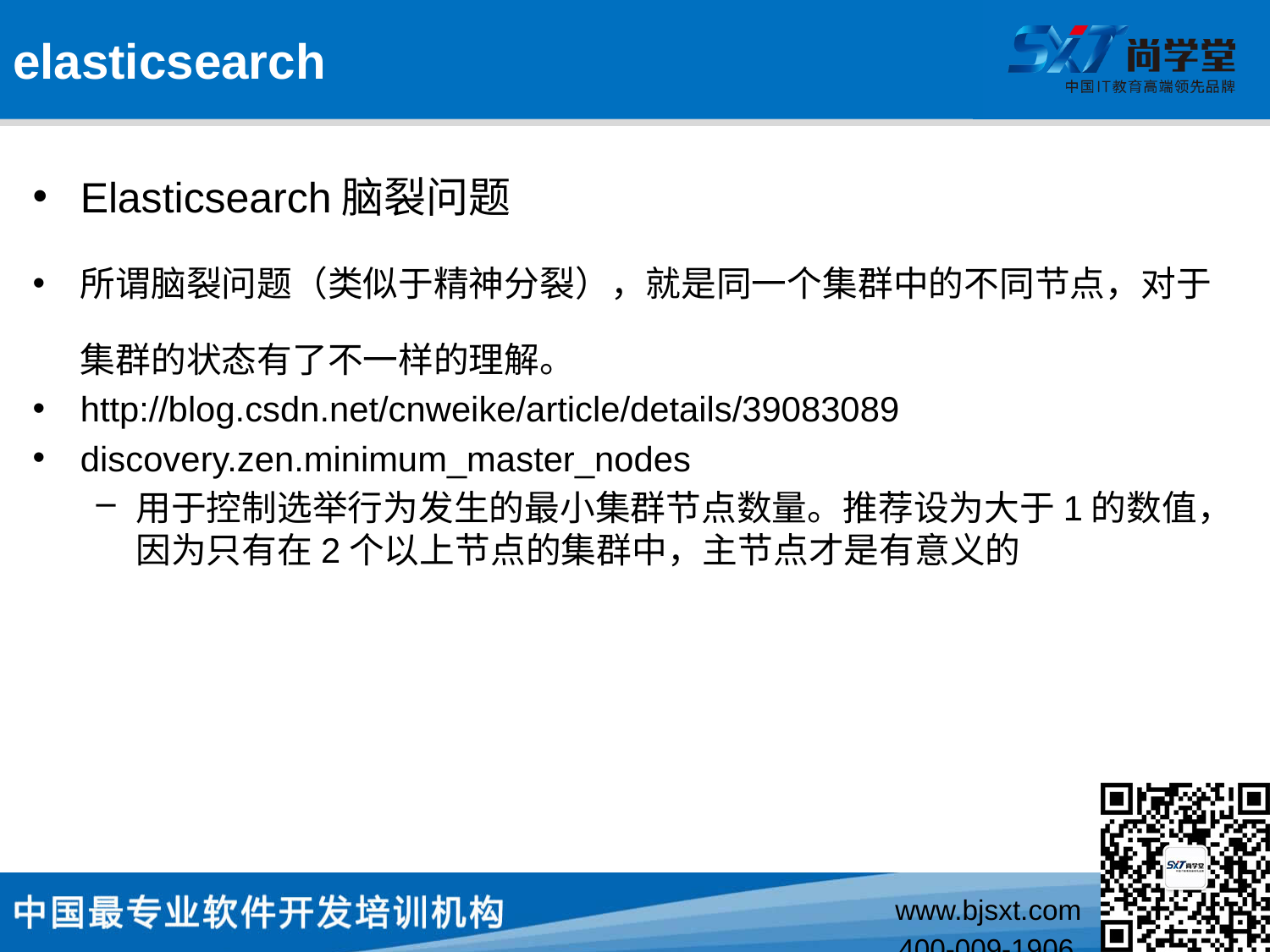

# elasticsearch
Elasticsearch脑裂问题
所谓脑裂问题（类似于精神分裂），就是同一个集群中的不同节点，对于集群的状态有了不一样的理解。
http://blog.csdn.net/cnweike/article/details/39083089
discovery.zen.minimum_master_nodes
用于控制选举行为发生的最小集群节点数量。推荐设为大于1的数值，因为只有在2个以上节点的集群中，主节点才是有意义的